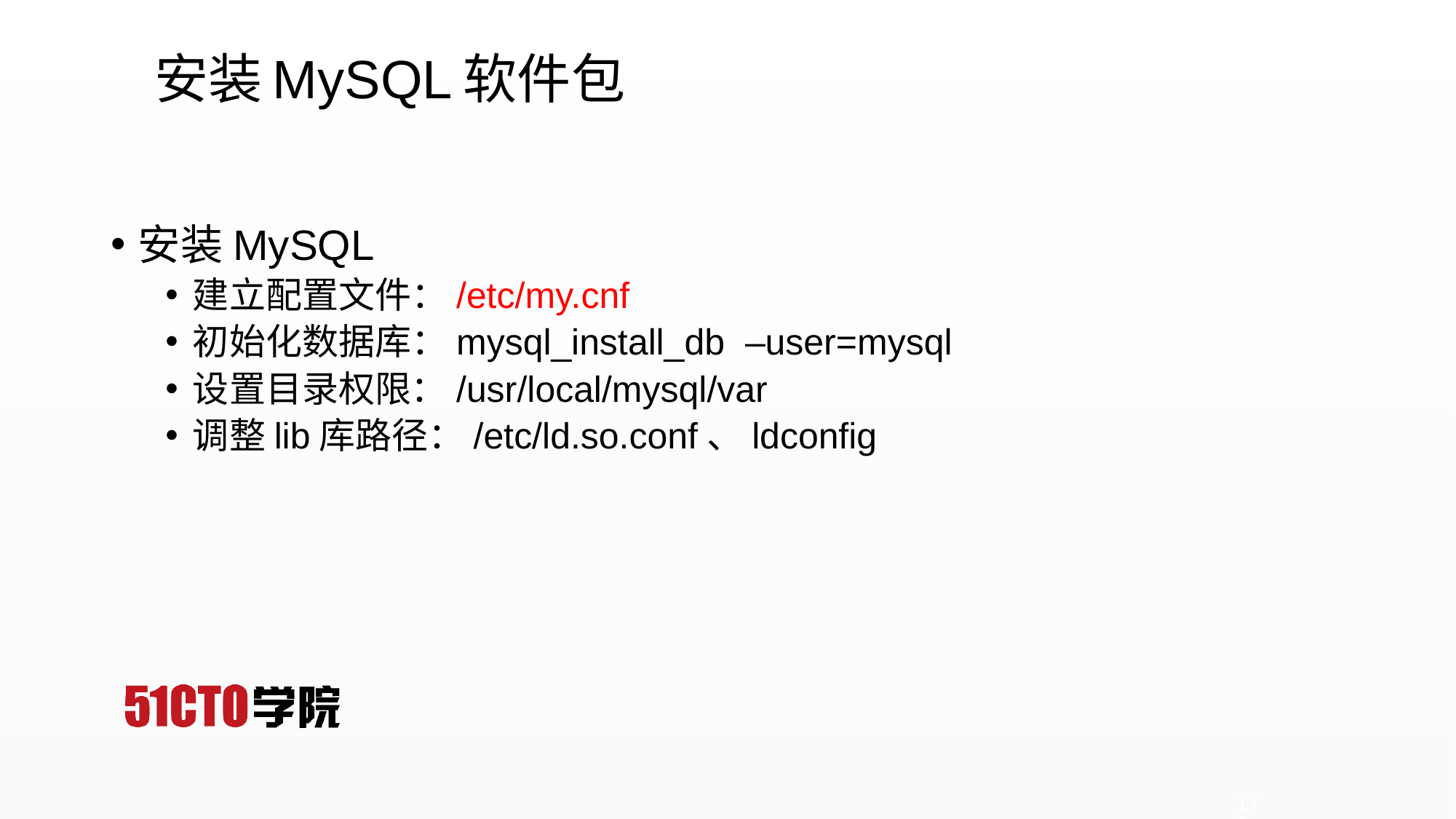

# 安装MySQL软件包
安装MySQL
建立配置文件：/etc/my.cnf
初始化数据库：mysql_install_db  –user=mysql
设置目录权限：/usr/local/mysql/var
调整lib库路径：/etc/ld.so.conf、ldconfig
176